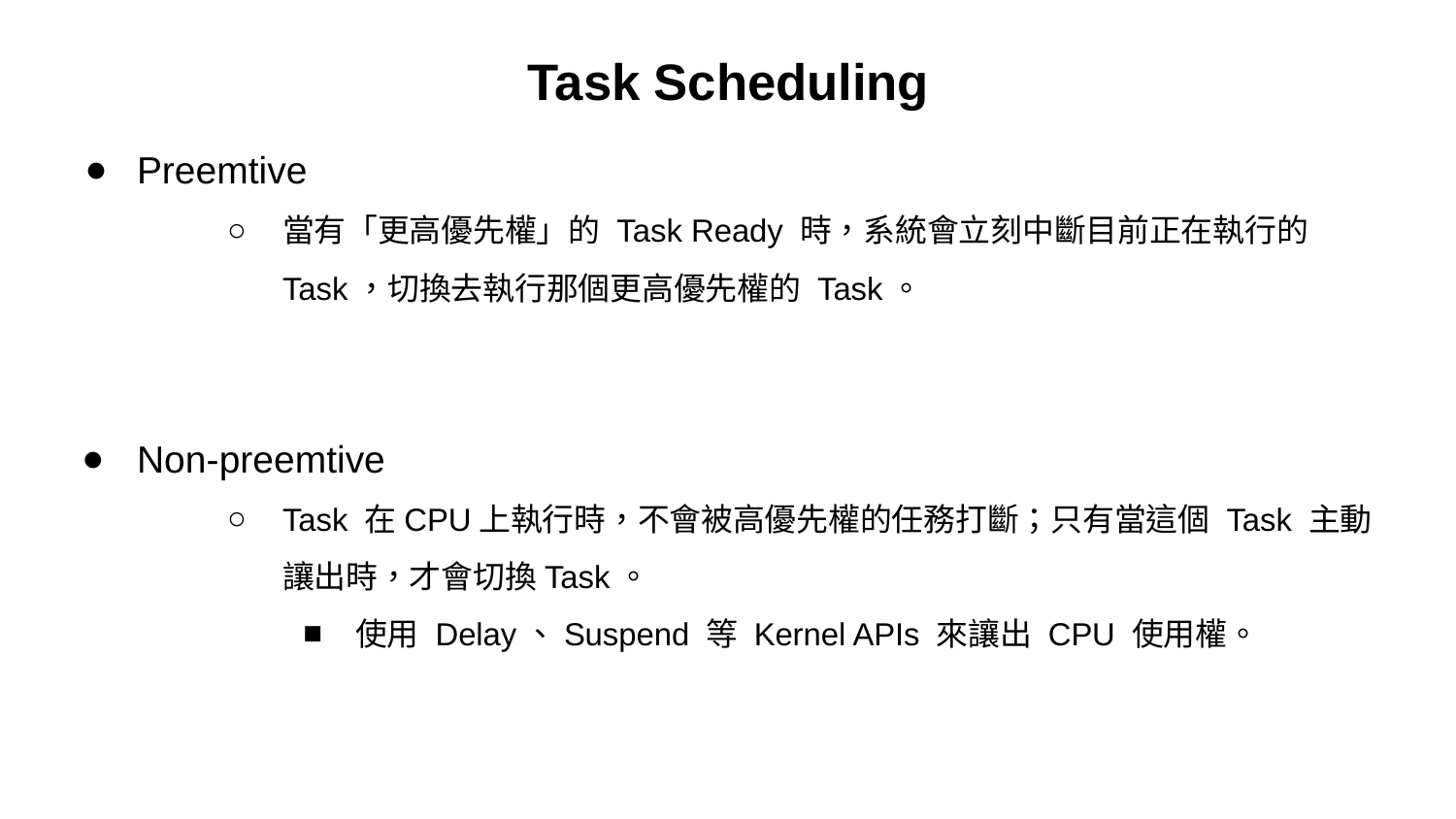

Preemtive
當有「更高優先權」的 Task Ready 時，系統會立刻中斷目前正在執行的 Task，切換去執行那個更高優先權的 Task。

Non-preemtive
Task 在CPU上執行時，不會被高優先權的任務打斷；只有當這個 Task 主動讓出時，才會切換Task。
使用 Delay、Suspend 等 Kernel APIs 來讓出 CPU 使用權。
Task Scheduling